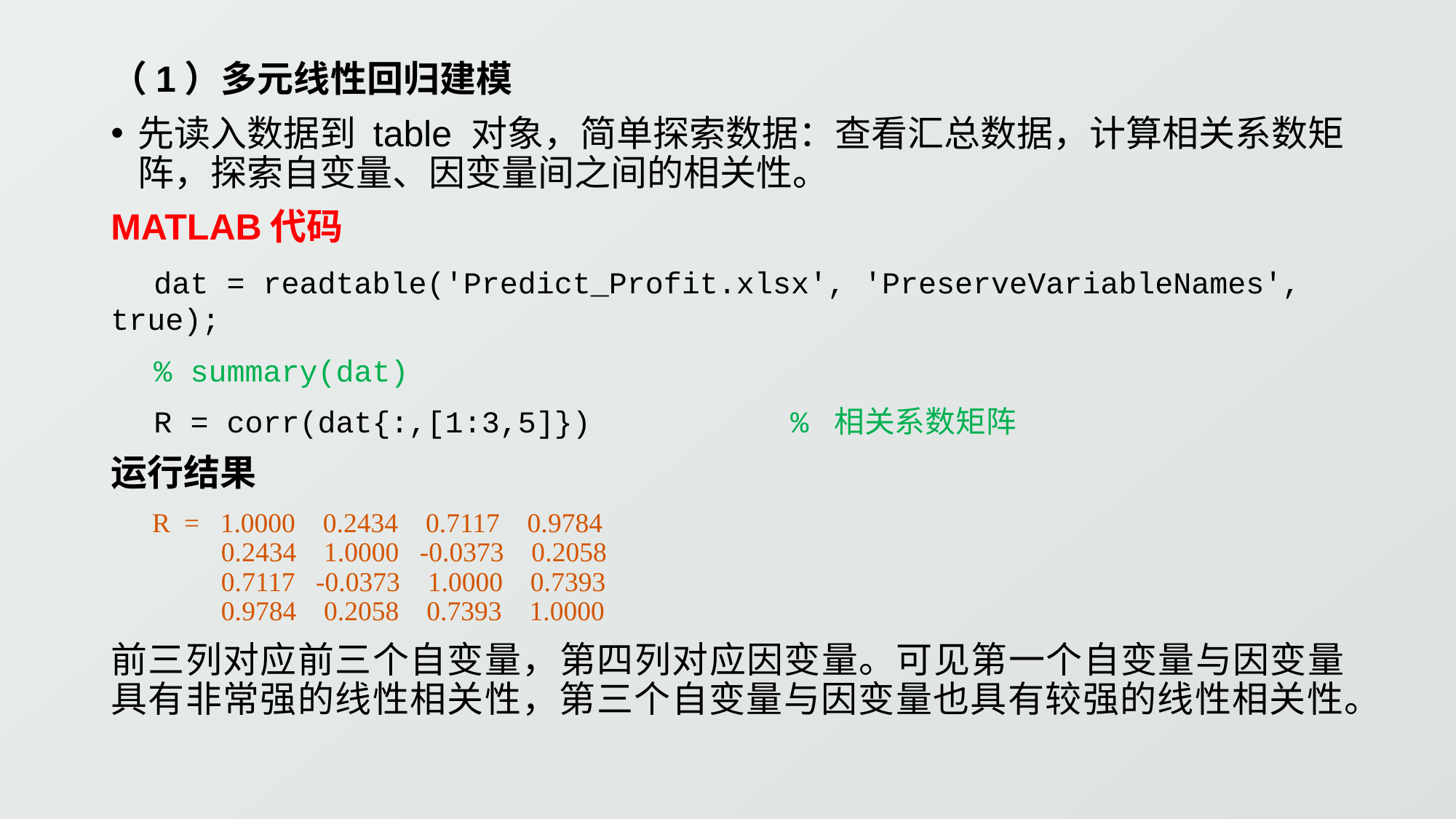

（1）多元线性回归建模
先读入数据到 table 对象，简单探索数据：查看汇总数据，计算相关系数矩阵，探索自变量、因变量间之间的相关性。
MATLAB代码
dat = readtable('Predict_Profit.xlsx', 'PreserveVariableNames', true);
% summary(dat)
R = corr(dat{:,[1:3,5]})           % 相关系数矩阵
运行结果
      R  =   1.0000    0.2434    0.7117    0.9784
                0.2434    1.0000   -0.0373    0.2058
                0.7117   -0.0373    1.0000    0.7393
                0.9784    0.2058    0.7393    1.0000
前三列对应前三个自变量，第四列对应因变量。可见第一个自变量与因变量具有非常强的线性相关性，第三个自变量与因变量也具有较强的线性相关性。